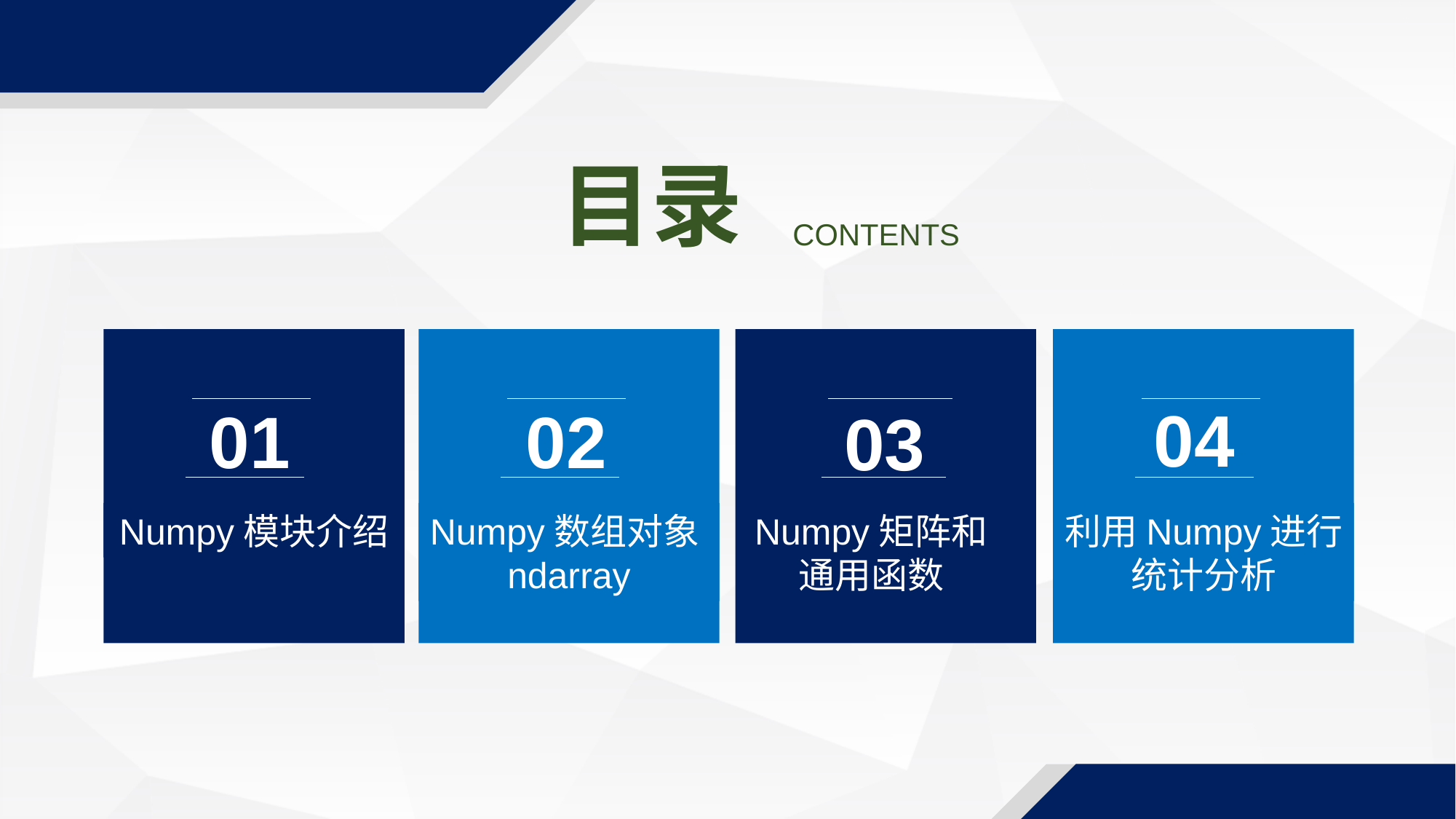

目录
 CONTENTS

01
Numpy模块介绍

02
Numpy数组对象ndarray

03
Numpy矩阵和通用函数

04
利用Numpy进行统计分析